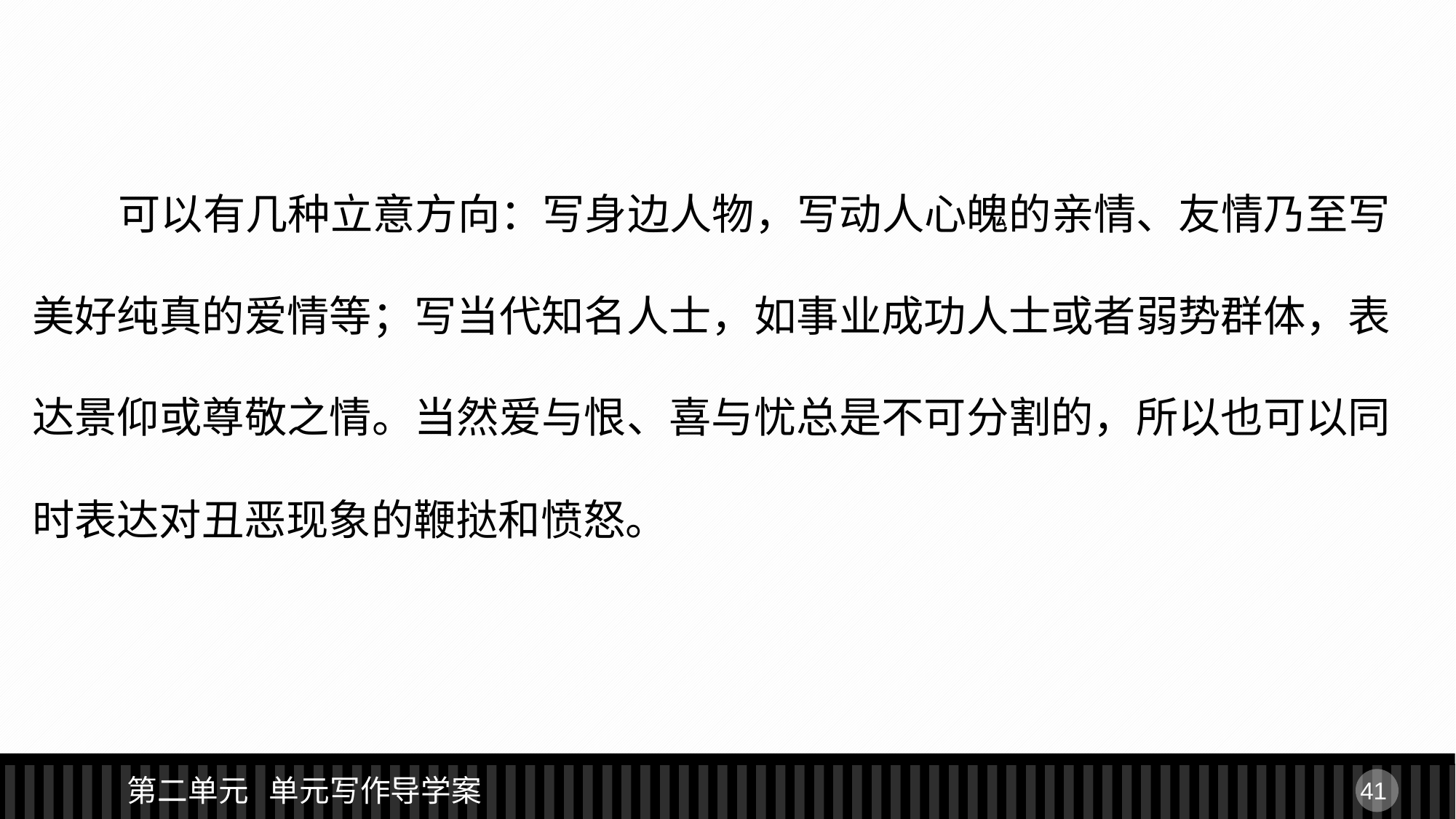

可以有几种立意方向：写身边人物，写动人心魄的亲情、友情乃至写美好纯真的爱情等；写当代知名人士，如事业成功人士或者弱势群体，表达景仰或尊敬之情。当然爱与恨、喜与忧总是不可分割的，所以也可以同时表达对丑恶现象的鞭挞和愤怒。